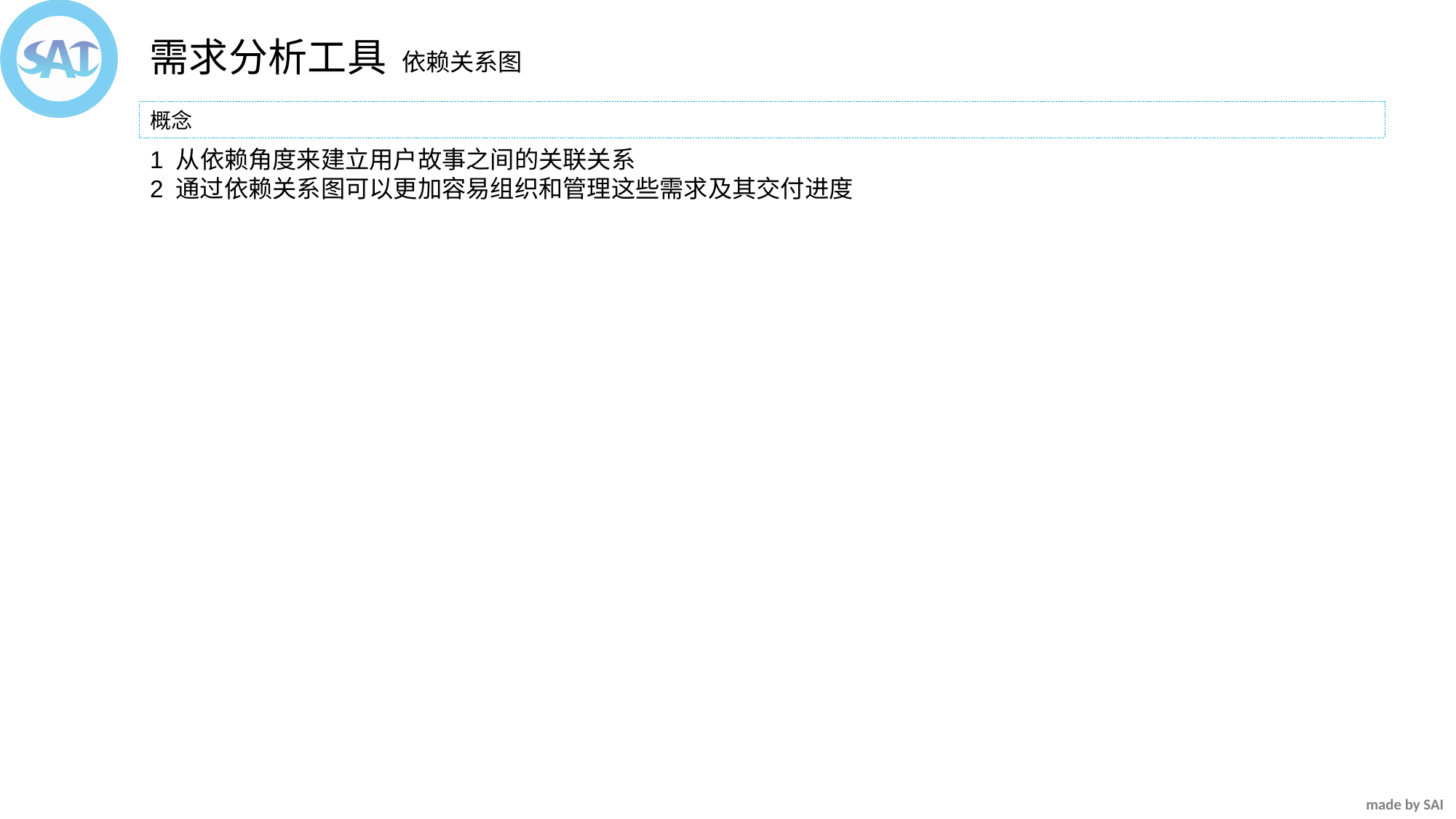

需求分析工具
依赖关系图
概念
1 从依赖角度来建立用户故事之间的关联关系
2 通过依赖关系图可以更加容易组织和管理这些需求及其交付进度